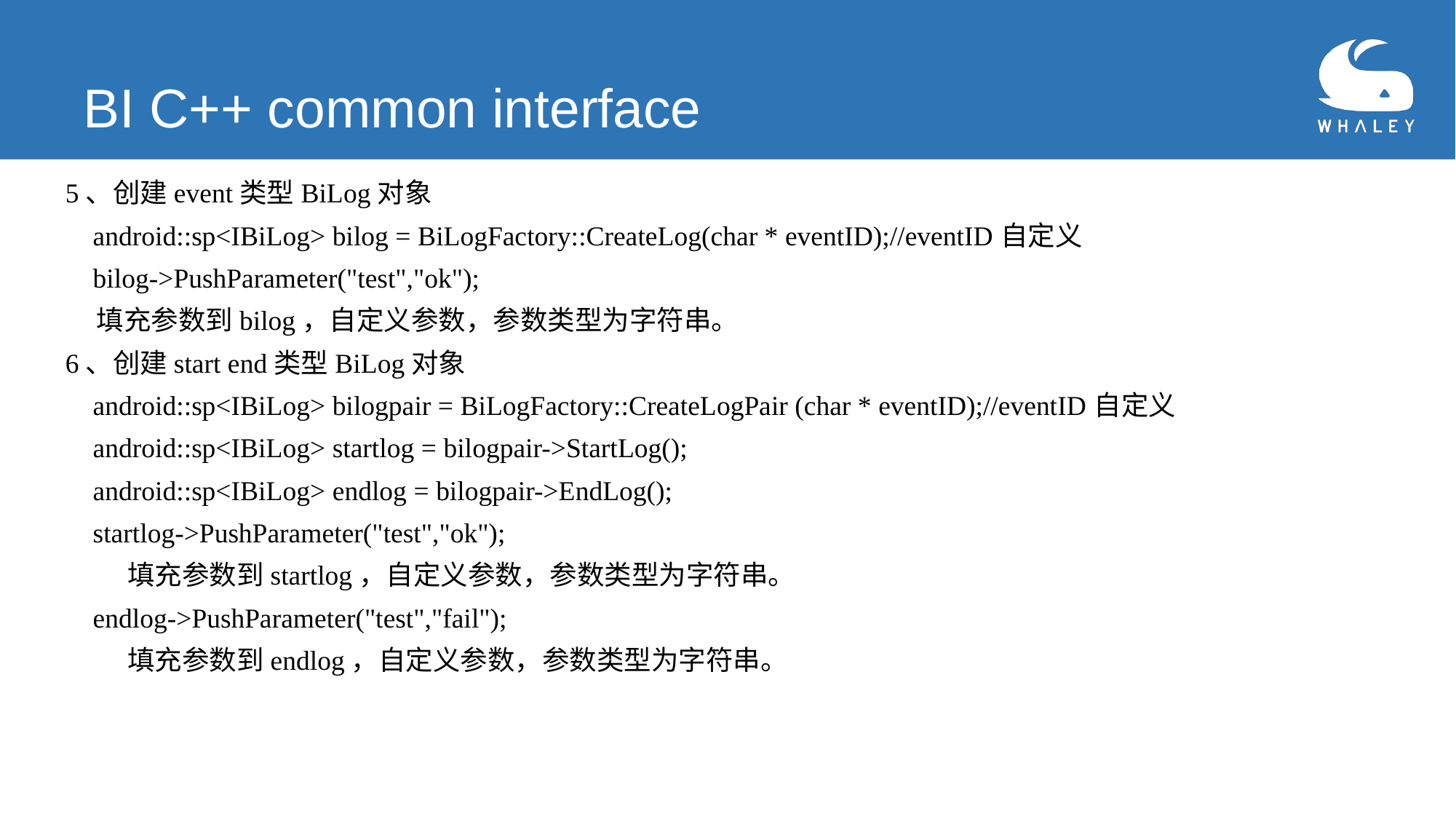

# BI C++ common interface
5、创建event类型BiLog对象
    android::sp<IBiLog> bilog = BiLogFactory::CreateLog(char * eventID);//eventID自定义
    bilog->PushParameter("test","ok");
    填充参数到bilog，自定义参数，参数类型为字符串。
6、创建start end类型BiLog对象
    android::sp<IBiLog> bilogpair = BiLogFactory::CreateLogPair (char * eventID);//eventID自定义
    android::sp<IBiLog> startlog = bilogpair->StartLog();
    android::sp<IBiLog> endlog = bilogpair->EndLog();
    startlog->PushParameter("test","ok");
         填充参数到startlog，自定义参数，参数类型为字符串。
    endlog->PushParameter("test","fail");
         填充参数到endlog，自定义参数，参数类型为字符串。